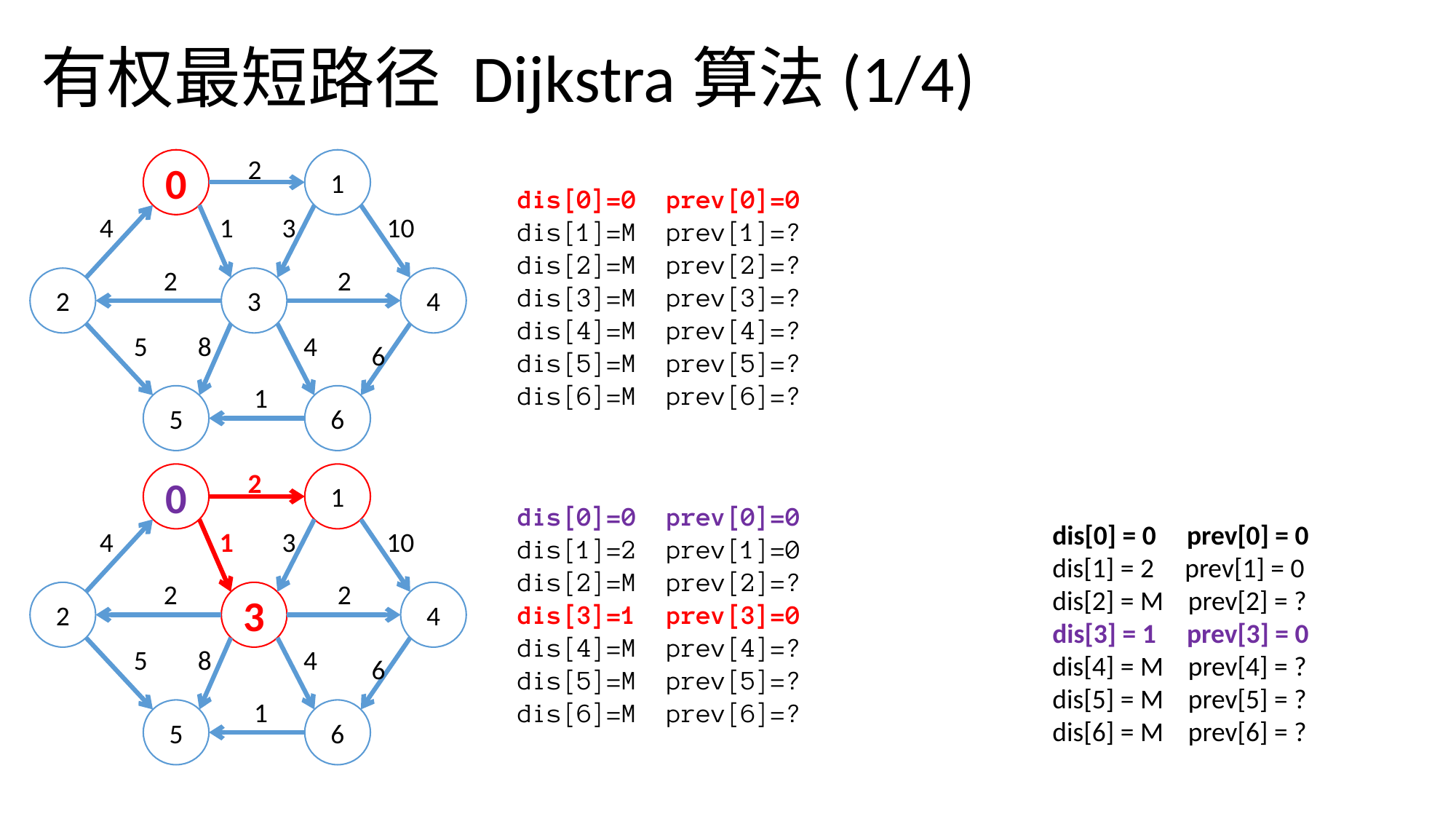

# 有权最短路径 Dijkstra算法(1/4)
2
0
1
2
3
4
5
6
4
1
3
10
2
2
5
8
4
6
1
dis[0]=0  prev[0]=0
dis[1]=M  prev[1]=?
dis[2]=M  prev[2]=?
dis[3]=M  prev[3]=?
dis[4]=M  prev[4]=?
dis[5]=M  prev[5]=?
dis[6]=M  prev[6]=?
2
0
1
2
3
4
5
6
4
1
3
10
2
2
5
8
4
6
1
dis[0]=0  prev[0]=0
dis[1]=2  prev[1]=0
dis[2]=M  prev[2]=?
dis[3]=1  prev[3]=0
dis[4]=M  prev[4]=?
dis[5]=M  prev[5]=?
dis[6]=M  prev[6]=?
dis[0] = 0     prev[0] = 0
dis[1] = 2     prev[1] = 0
dis[2] = M    prev[2] = ?
dis[3] = 1     prev[3] = 0
dis[4] = M    prev[4] = ?
dis[5] = M    prev[5] = ?
dis[6] = M    prev[6] = ?